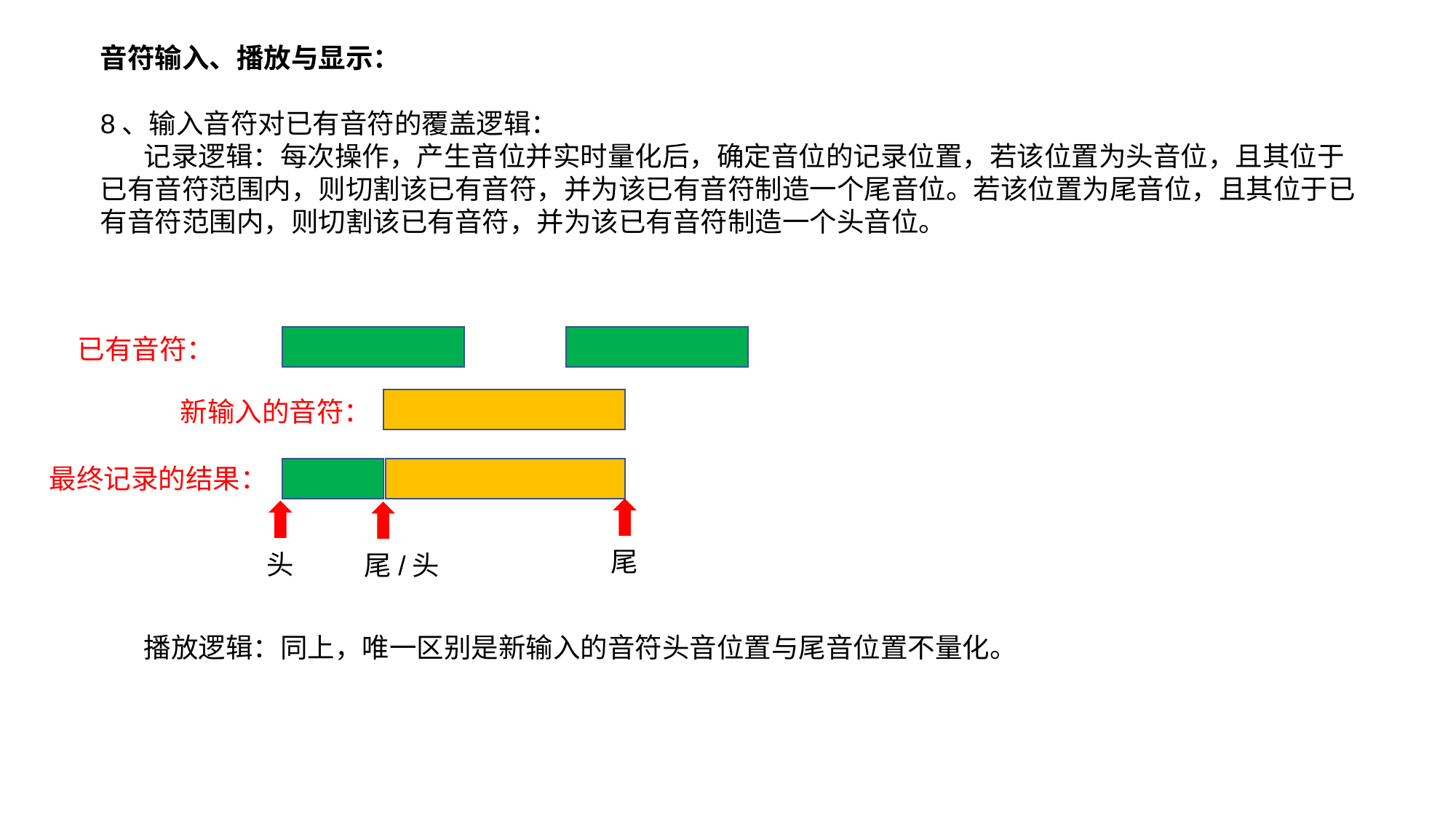

音符输入、播放与显示：

8、输入音符对已有音符的覆盖逻辑：
      记录逻辑：每次操作，产生音位并实时量化后，确定音位的记录位置，若该位置为头音位，且其位于已有音符范围内，则切割该已有音符，并为该已有音符制造一个尾音位。若该位置为尾音位，且其位于已有音符范围内，则切割该已有音符，并为该已有音符制造一个头音位。

      播放逻辑：同上，唯一区别是新输入的音符头音位置与尾音位置不量化。

已有音符：

新输入的音符：

最终记录的结果：

尾
头
尾/头